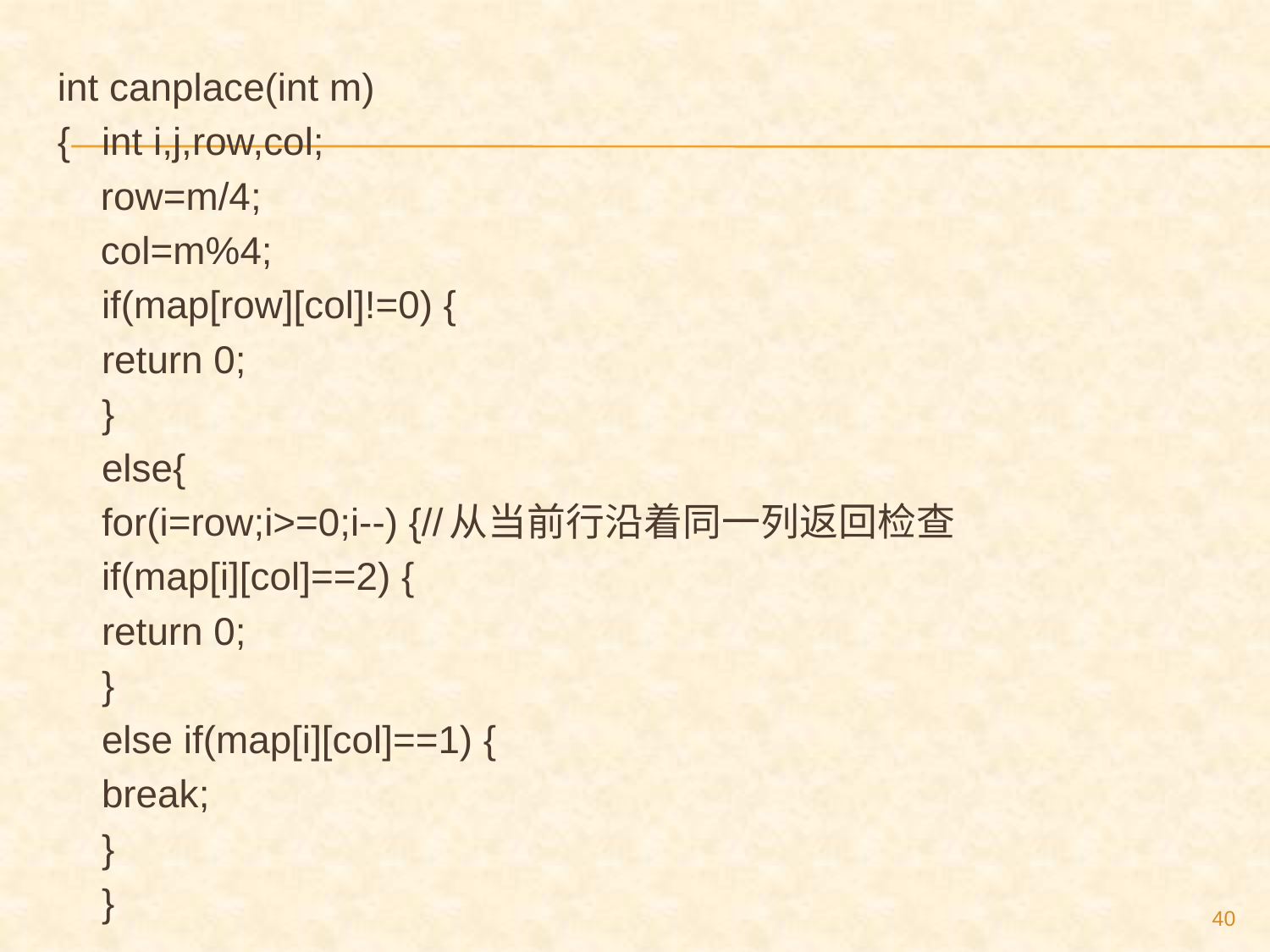

int canplace(int m)
{	int i,j,row,col;
    row=m/4;
    col=m%4;
	if(map[row][col]!=0) {
		return 0;
	}
	else{
		for(i=row;i>=0;i--) {//从当前行沿着同一列返回检查
			if(map[i][col]==2) {
				return 0;
			}
			else if(map[i][col]==1) {
				break;
			}
		}
40